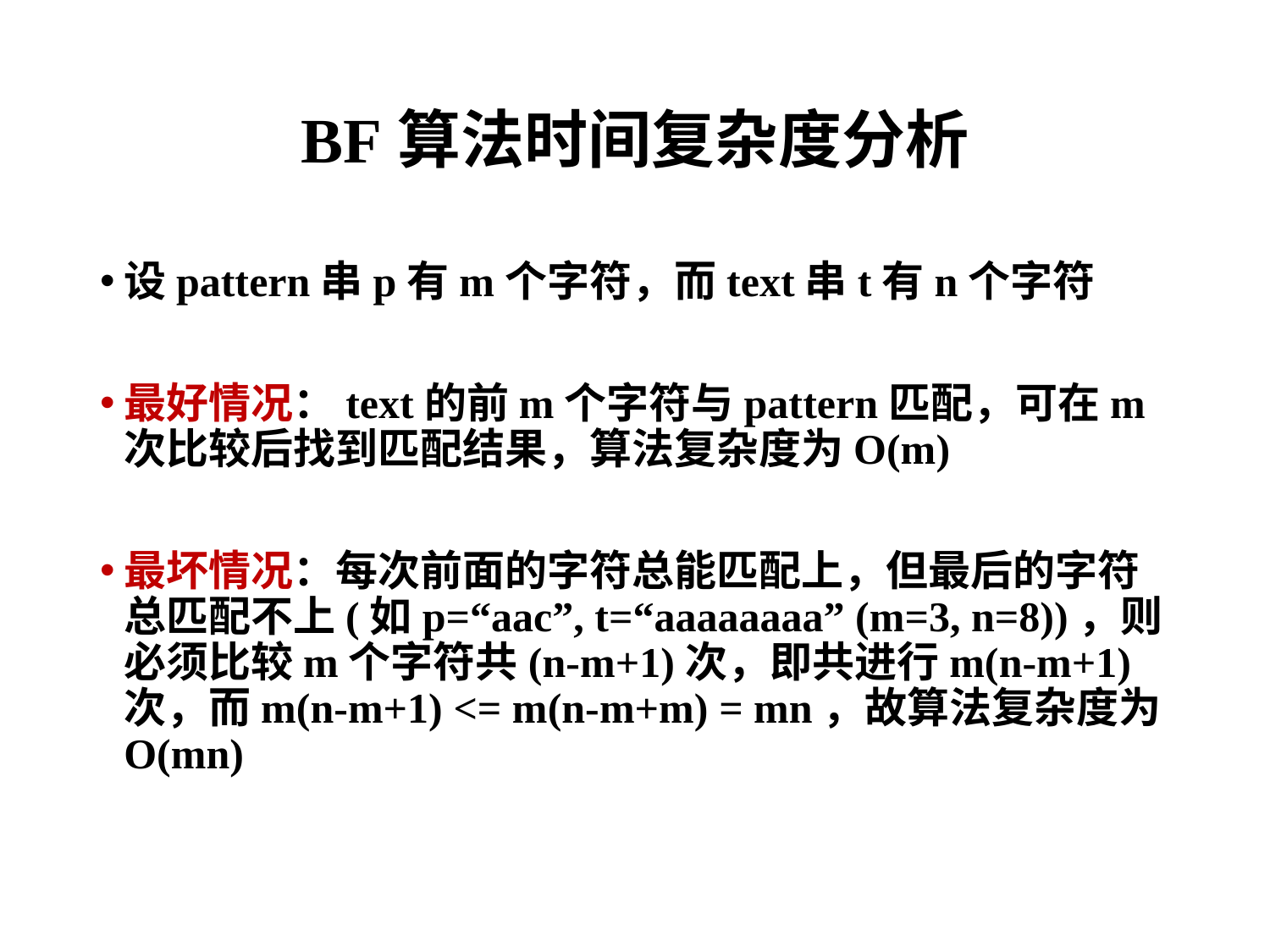

# BF算法时间复杂度分析
设pattern串p有m个字符，而text串t有n个字符

最好情况：text的前m个字符与pattern匹配，可在m次比较后找到匹配结果，算法复杂度为O(m)

最坏情况：每次前面的字符总能匹配上，但最后的字符总匹配不上(如p=“aac”, t=“aaaaaaaa” (m=3, n=8))，则必须比较m个字符共(n-m+1)次，即共进行m(n-m+1)次，而m(n-m+1) <= m(n-m+m) = mn，故算法复杂度为O(mn)